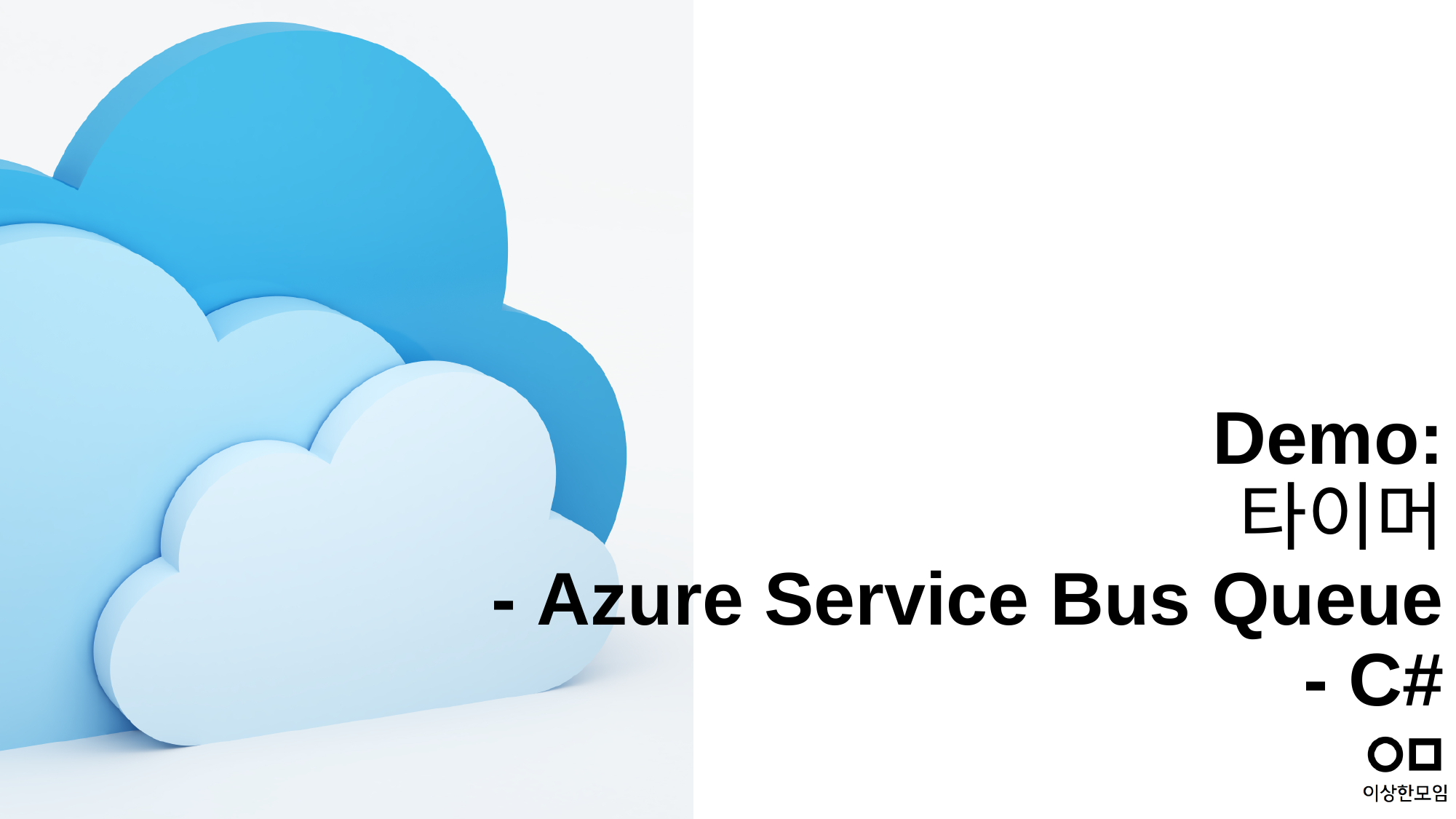

# Demo: 타이머 - Azure Service Bus Queue - C#